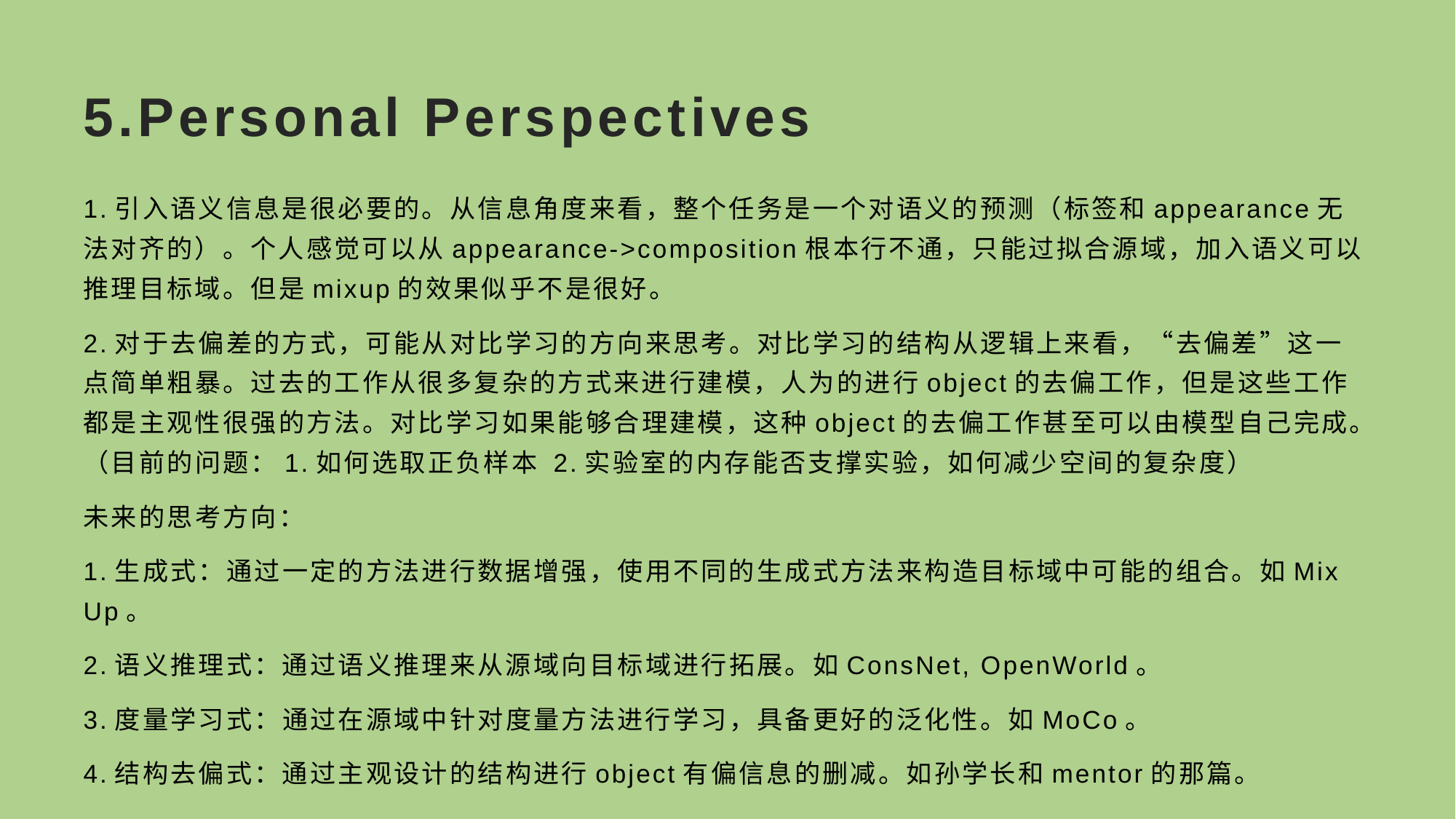

# 5.Personal Perspectives
1.引入语义信息是很必要的。从信息角度来看，整个任务是一个对语义的预测（标签和appearance无法对齐的）。个人感觉可以从appearance->composition根本行不通，只能过拟合源域，加入语义可以推理目标域。但是mixup的效果似乎不是很好。
2.对于去偏差的方式，可能从对比学习的方向来思考。对比学习的结构从逻辑上来看，“去偏差”这一点简单粗暴。过去的工作从很多复杂的方式来进行建模，人为的进行object的去偏工作，但是这些工作都是主观性很强的方法。对比学习如果能够合理建模，这种object的去偏工作甚至可以由模型自己完成。（目前的问题：1.如何选取正负样本 2.实验室的内存能否支撑实验，如何减少空间的复杂度）
未来的思考方向：
1.生成式：通过一定的方法进行数据增强，使用不同的生成式方法来构造目标域中可能的组合。如Mix Up。
2.语义推理式：通过语义推理来从源域向目标域进行拓展。如ConsNet, OpenWorld。
3.度量学习式：通过在源域中针对度量方法进行学习，具备更好的泛化性。如MoCo。
4.结构去偏式：通过主观设计的结构进行object有偏信息的删减。如孙学长和mentor的那篇。